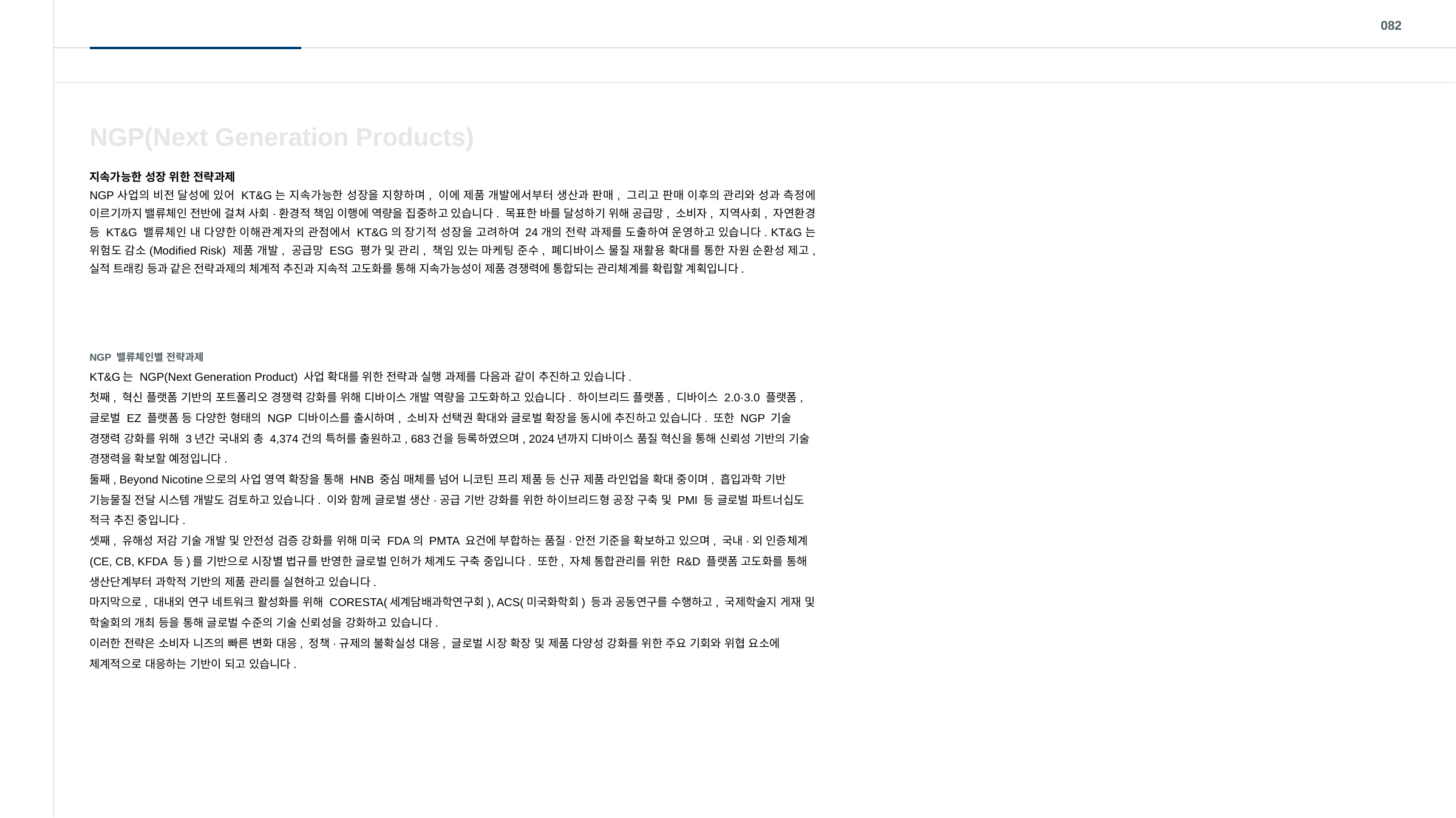

082
NGP(Next Generation Products)
지속가능한 성장 위한 전략과제
NGP사업의 비전 달성에 있어 KT&G는 지속가능한 성장을 지향하며, 이에 제품 개발에서부터 생산과 판매, 그리고 판매 이후의 관리와 성과 측정에 이르기까지 밸류체인 전반에 걸쳐 사회·환경적 책임 이행에 역량을 집중하고 있습니다. 목표한 바를 달성하기 위해 공급망, 소비자, 지역사회, 자연환경 등 KT&G 밸류체인 내 다양한 이해관계자의 관점에서 KT&G의 장기적 성장을 고려하여 24개의 전략 과제를 도출하여 운영하고 있습니다. KT&G는 위험도 감소(Modified Risk) 제품 개발, 공급망 ESG 평가 및 관리, 책임 있는 마케팅 준수, 폐디바이스 물질 재활용 확대를 통한 자원 순환성 제고, 실적 트래킹 등과 같은 전략과제의 체계적 추진과 지속적 고도화를 통해 지속가능성이 제품 경쟁력에 통합되는 관리체계를 확립할 계획입니다.
NGP 밸류체인별 전략과제
KT&G는 NGP(Next Generation Product) 사업 확대를 위한 전략과 실행 과제를 다음과 같이 추진하고 있습니다.
첫째, 혁신 플랫폼 기반의 포트폴리오 경쟁력 강화를 위해 디바이스 개발 역량을 고도화하고 있습니다. 하이브리드 플랫폼, 디바이스 2.0·3.0 플랫폼, 글로벌 EZ 플랫폼 등 다양한 형태의 NGP 디바이스를 출시하며, 소비자 선택권 확대와 글로벌 확장을 동시에 추진하고 있습니다. 또한 NGP 기술 경쟁력 강화를 위해 3년간 국내외 총 4,374건의 특허를 출원하고, 683건을 등록하였으며, 2024년까지 디바이스 품질 혁신을 통해 신뢰성 기반의 기술 경쟁력을 확보할 예정입니다.
둘째, Beyond Nicotine으로의 사업 영역 확장을 통해 HNB 중심 매체를 넘어 니코틴 프리 제품 등 신규 제품 라인업을 확대 중이며, 흡입과학 기반 기능물질 전달 시스템 개발도 검토하고 있습니다. 이와 함께 글로벌 생산·공급 기반 강화를 위한 하이브리드형 공장 구축 및 PMI 등 글로벌 파트너십도 적극 추진 중입니다.
셋째, 유해성 저감 기술 개발 및 안전성 검증 강화를 위해 미국 FDA의 PMTA 요건에 부합하는 품질·안전 기준을 확보하고 있으며, 국내·외 인증체계(CE, CB, KFDA 등)를 기반으로 시장별 법규를 반영한 글로벌 인허가 체계도 구축 중입니다. 또한, 자체 통합관리를 위한 R&D 플랫폼 고도화를 통해 생산단계부터 과학적 기반의 제품 관리를 실현하고 있습니다.
마지막으로, 대내외 연구 네트워크 활성화를 위해 CORESTA(세계담배과학연구회), ACS(미국화학회) 등과 공동연구를 수행하고, 국제학술지 게재 및 학술회의 개최 등을 통해 글로벌 수준의 기술 신뢰성을 강화하고 있습니다.
이러한 전략은 소비자 니즈의 빠른 변화 대응, 정책·규제의 불확실성 대응, 글로벌 시장 확장 및 제품 다양성 강화를 위한 주요 기회와 위협 요소에 체계적으로 대응하는 기반이 되고 있습니다.